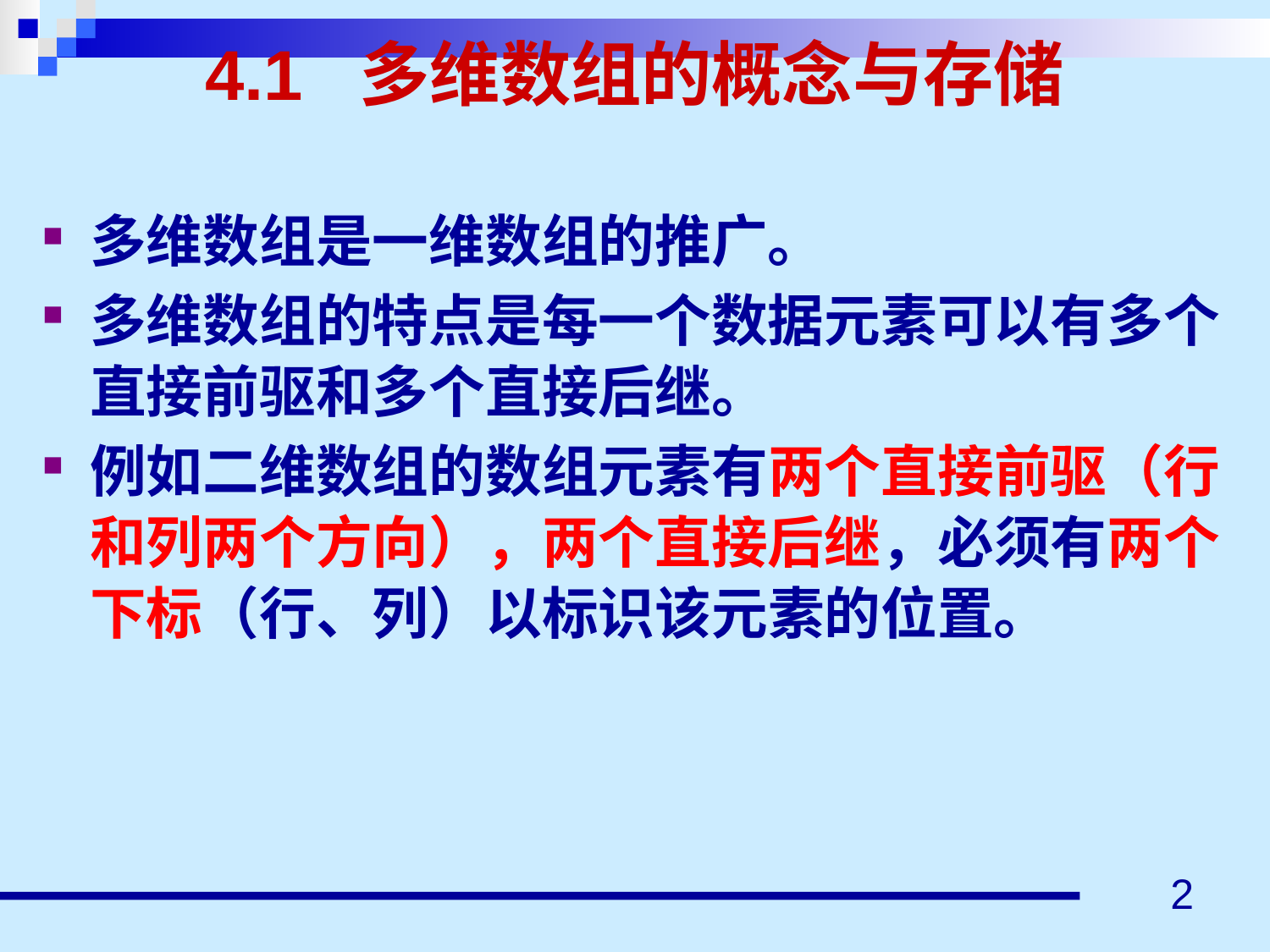

4.1  多维数组的概念与存储
多维数组是一维数组的推广。
多维数组的特点是每一个数据元素可以有多个直接前驱和多个直接后继。
例如二维数组的数组元素有两个直接前驱（行和列两个方向），两个直接后继，必须有两个下标（行、列）以标识该元素的位置。
2